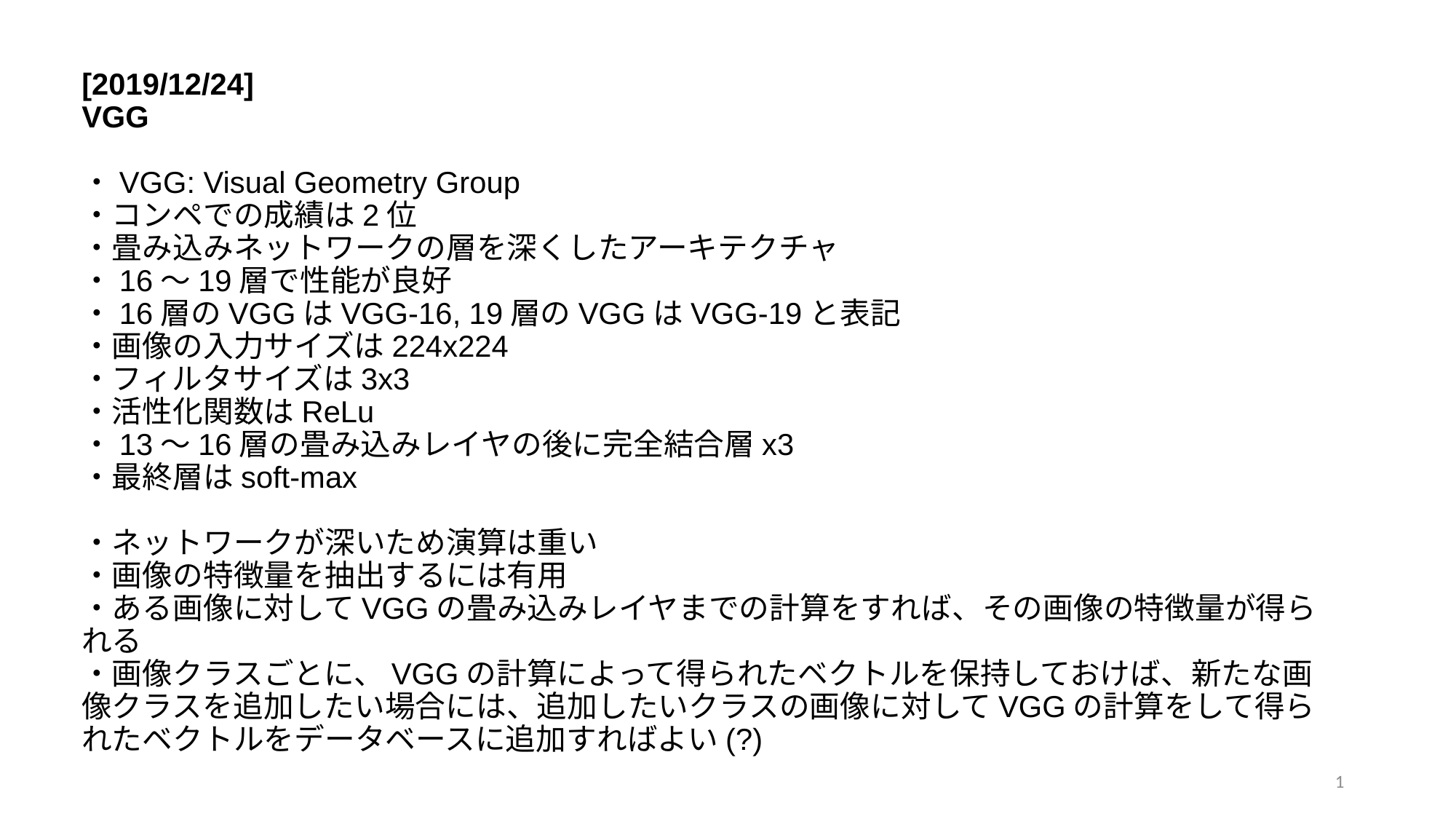

# [2019/12/24] VGG ・VGG: Visual Geometry Group ・コンペでの成績は2位 ・畳み込みネットワークの層を深くしたアーキテクチャ ・16～19層で性能が良好 ・16層のVGGはVGG-16, 19層のVGGはVGG-19と表記 ・画像の入力サイズは224x224 ・フィルタサイズは3x3 ・活性化関数はReLu ・13～16層の畳み込みレイヤの後に完全結合層x3 ・最終層はsoft-max ・ネットワークが深いため演算は重い ・画像の特徴量を抽出するには有用 ・ある画像に対してVGGの畳み込みレイヤまでの計算をすれば、その画像の特徴量が得られる ・画像クラスごとに、VGGの計算によって得られたベクトルを保持しておけば、新たな画像クラスを追加したい場合には、追加したいクラスの画像に対してVGGの計算をして得られたベクトルをデータベースに追加すればよい(?)
1